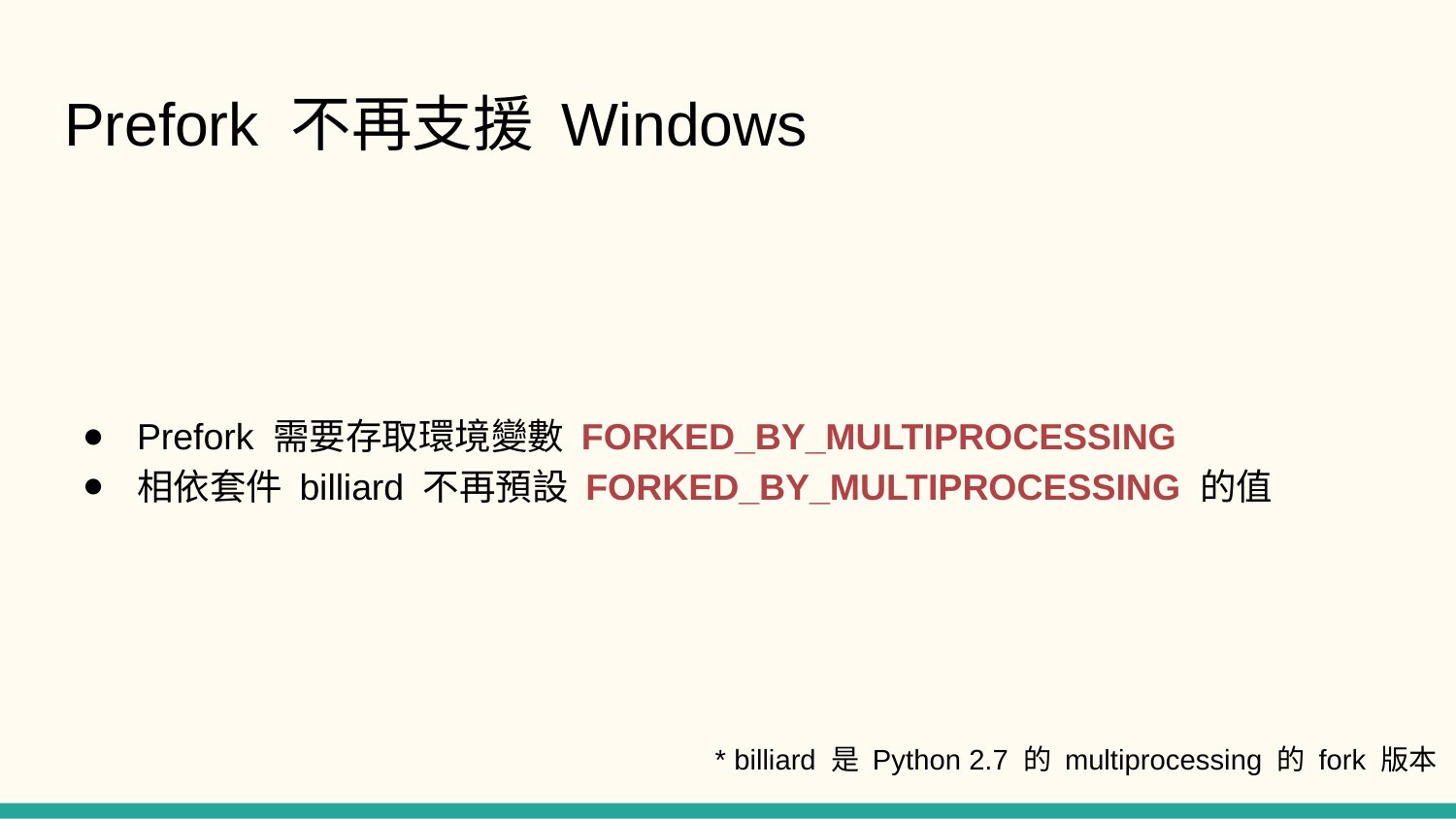

# Prefork 不再支援 Windows
Prefork 需要存取環境變數 FORKED_BY_MULTIPROCESSING
相依套件 billiard 不再預設 FORKED_BY_MULTIPROCESSING 的值
* billiard 是 Python 2.7 的 multiprocessing 的 fork 版本